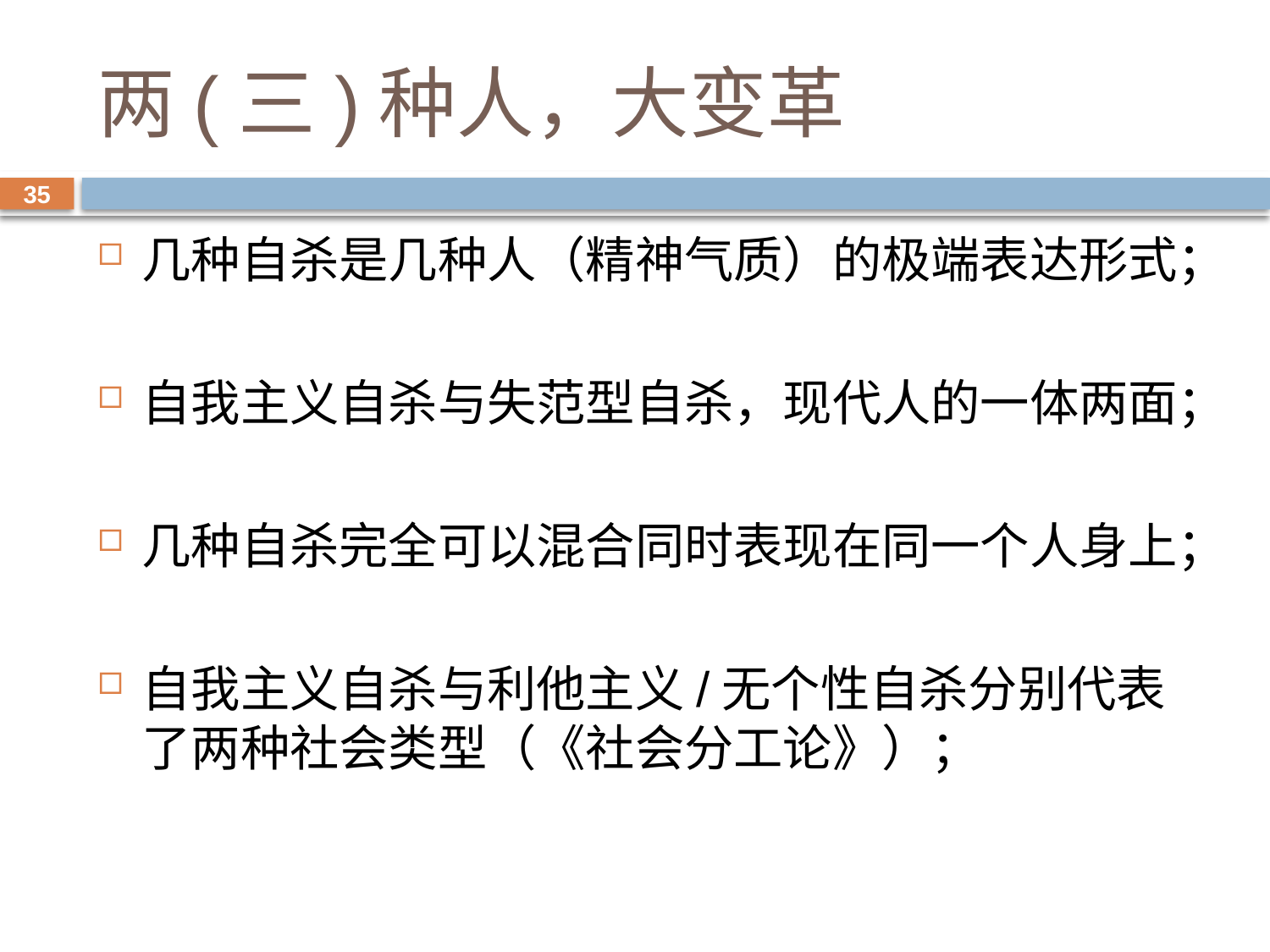

# 两(三)种人，大变革
35
几种自杀是几种人（精神气质）的极端表达形式；

自我主义自杀与失范型自杀，现代人的一体两面；

几种自杀完全可以混合同时表现在同一个人身上；

自我主义自杀与利他主义/无个性自杀分别代表了两种社会类型（《社会分工论》）；